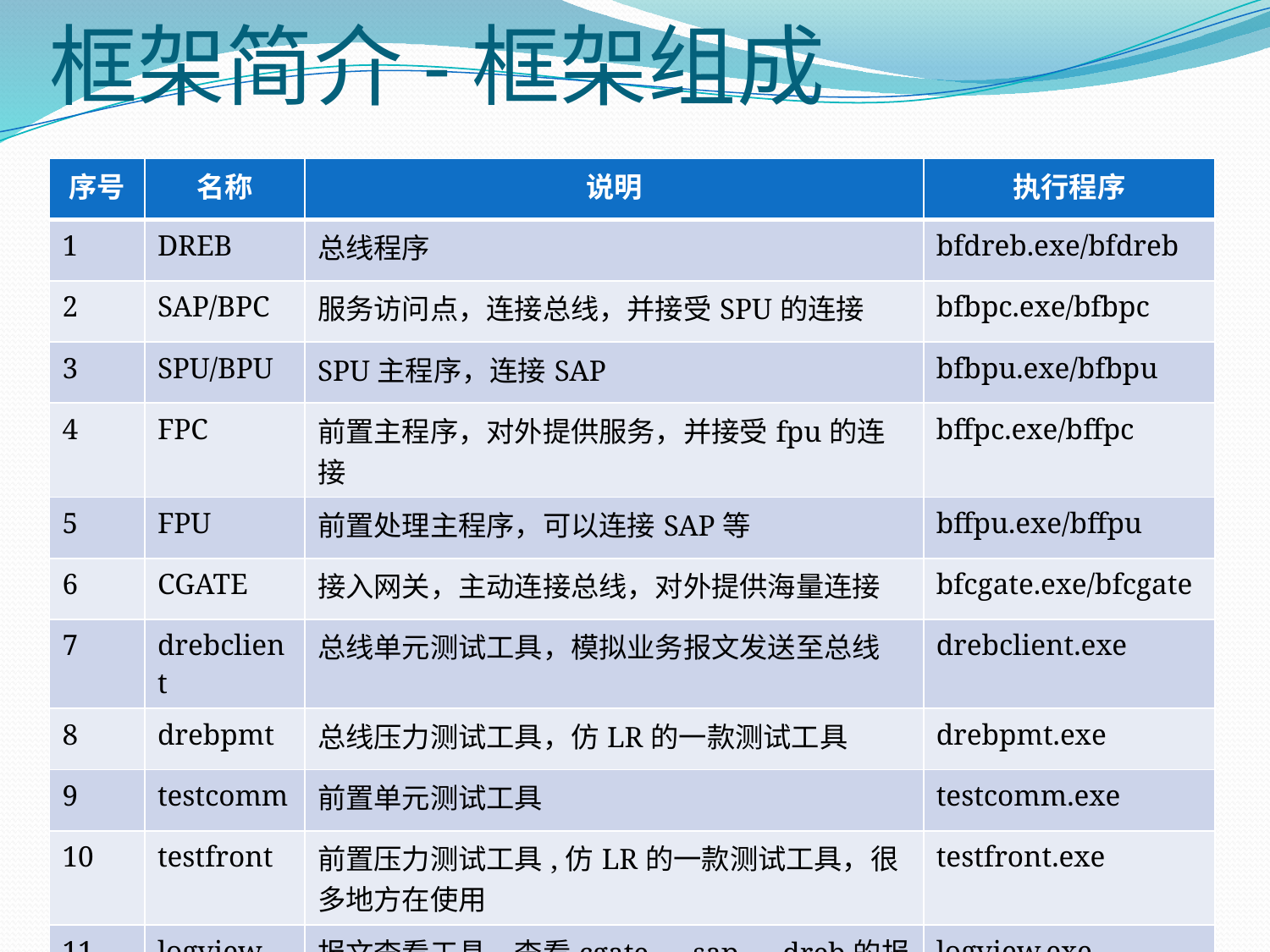

# 框架简介-框架组成
| 序号 | 名称 | 说明 | 执行程序 |
| --- | --- | --- | --- |
| 1 | DREB | 总线程序 | bfdreb.exe/bfdreb |
| 2 | SAP/BPC | 服务访问点，连接总线，并接受SPU的连接 | bfbpc.exe/bfbpc |
| 3 | SPU/BPU | SPU主程序，连接SAP | bfbpu.exe/bfbpu |
| 4 | FPC | 前置主程序，对外提供服务，并接受fpu的连接 | bffpc.exe/bffpc |
| 5 | FPU | 前置处理主程序，可以连接SAP等 | bffpu.exe/bffpu |
| 6 | CGATE | 接入网关，主动连接总线，对外提供海量连接 | bfcgate.exe/bfcgate |
| 7 | drebclient | 总线单元测试工具，模拟业务报文发送至总线 | drebclient.exe |
| 8 | drebpmt | 总线压力测试工具，仿LR的一款测试工具 | drebpmt.exe |
| 9 | testcomm | 前置单元测试工具 | testcomm.exe |
| 10 | testfront | 前置压力测试工具,仿LR的一款测试工具，很多地方在使用 | testfront.exe |
| 11 | logview | 报文查看工具，查看cgate、sap、dreb的报文 | logview.exe |